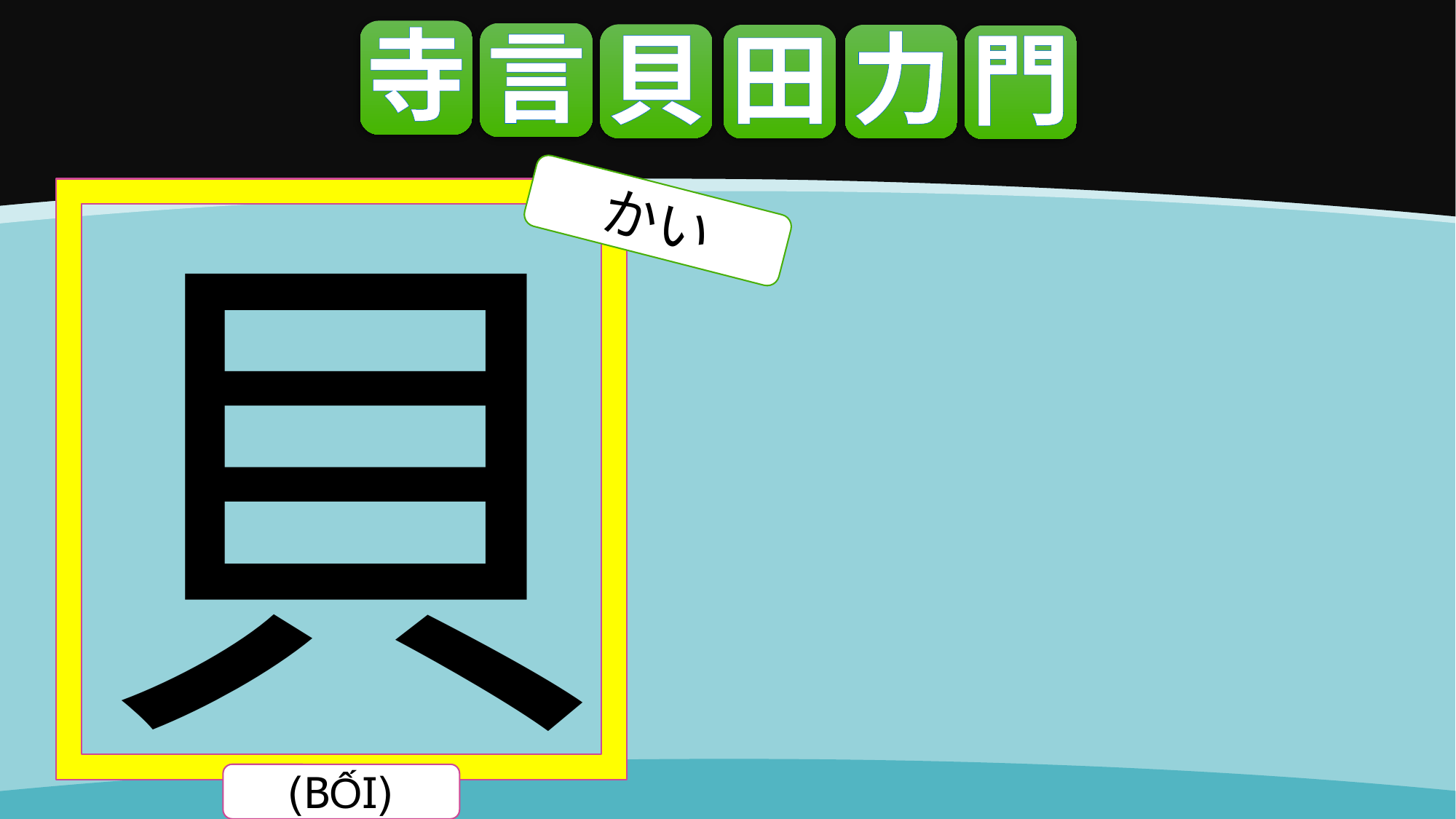

寺
言
貝
田
力
門
貝
かい
(BỐI)